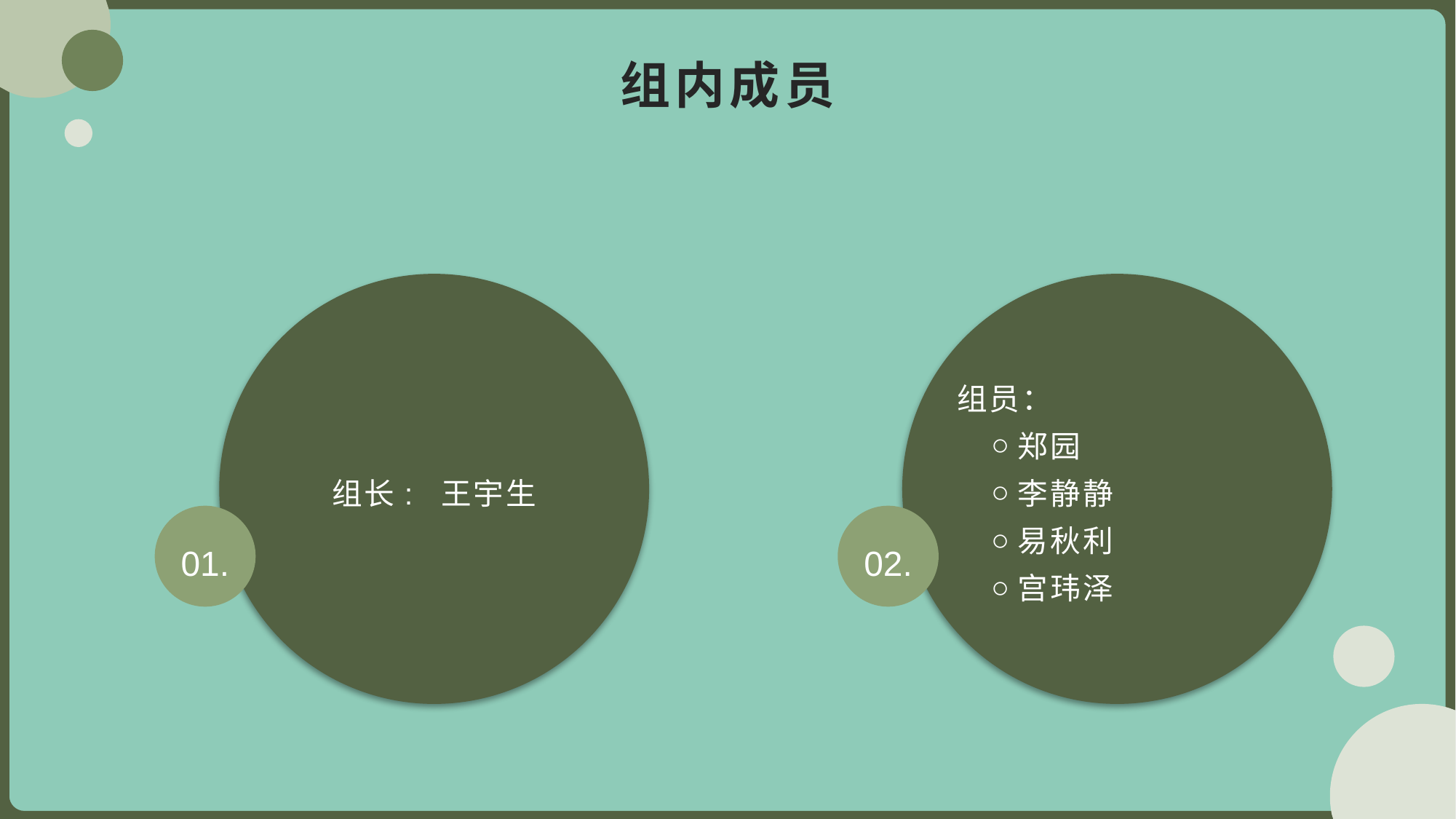

组内成员

组长:	王宇生
组员：
郑园
李静静
易秋利
宫玮泽
01.
02.